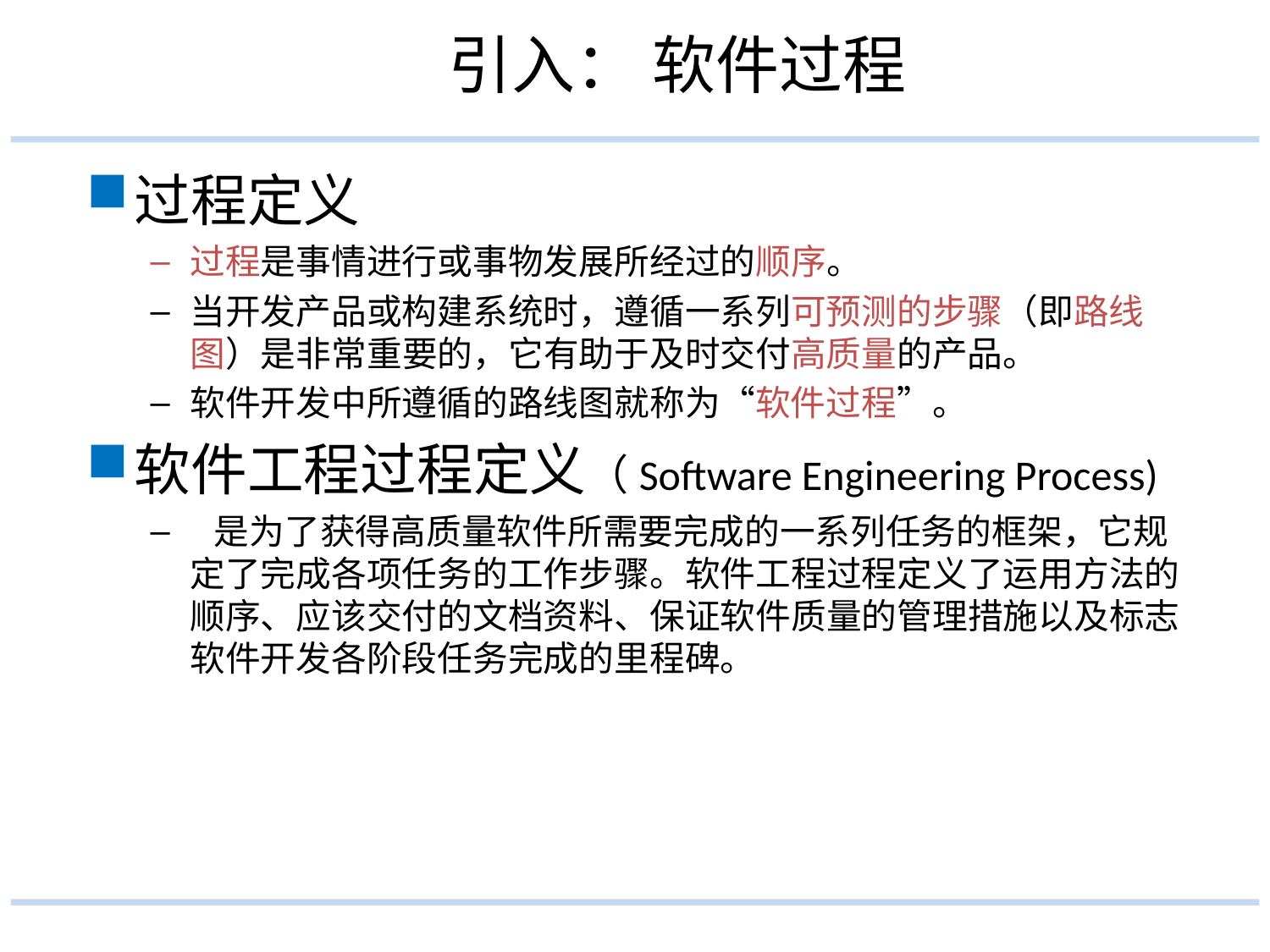

# 引入： 软件过程
过程定义
过程是事情进行或事物发展所经过的顺序。
当开发产品或构建系统时，遵循一系列可预测的步骤（即路线图）是非常重要的，它有助于及时交付高质量的产品。
软件开发中所遵循的路线图就称为“软件过程”。
软件工程过程定义（Software Engineering Process)
  是为了获得高质量软件所需要完成的一系列任务的框架，它规定了完成各项任务的工作步骤。软件工程过程定义了运用方法的顺序、应该交付的文档资料、保证软件质量的管理措施以及标志软件开发各阶段任务完成的里程碑。